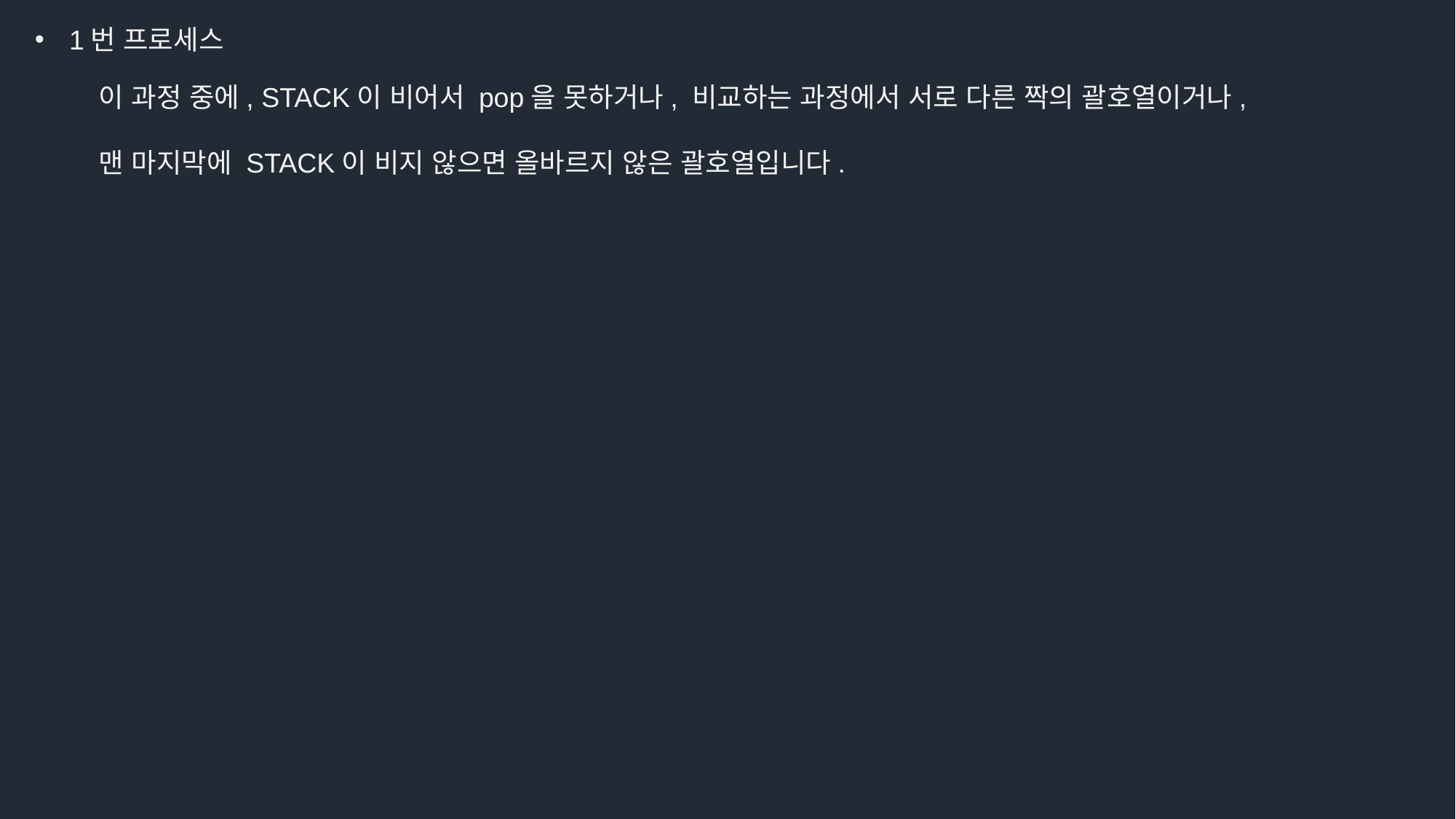

1번 프로세스
이 과정 중에, STACK이 비어서 pop을 못하거나, 비교하는 과정에서 서로 다른 짝의 괄호열이거나,

맨 마지막에 STACK이 비지 않으면 올바르지 않은 괄호열입니다.